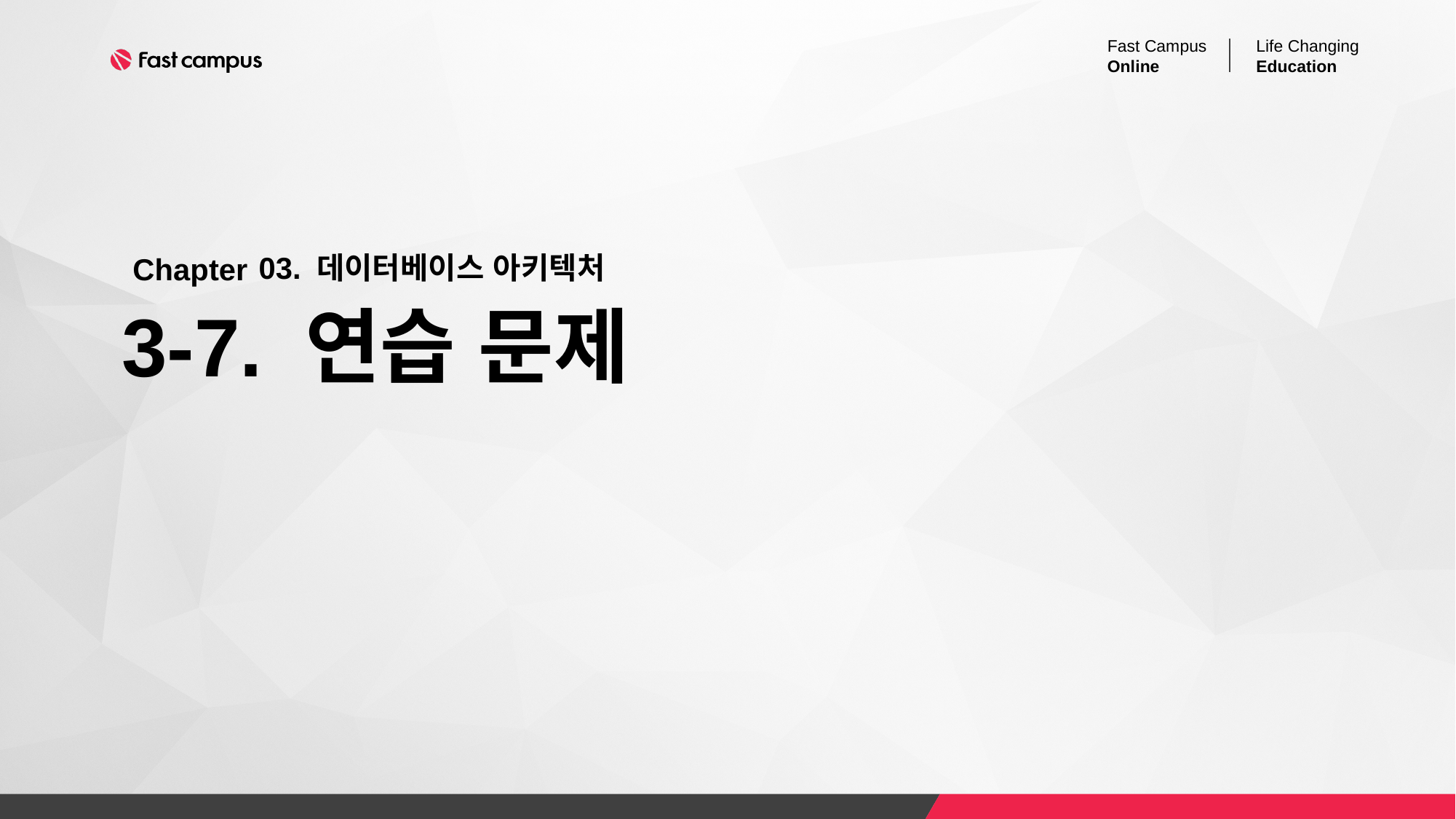

03. 데이터베이스 아키텍처
# 3-7. 연습 문제